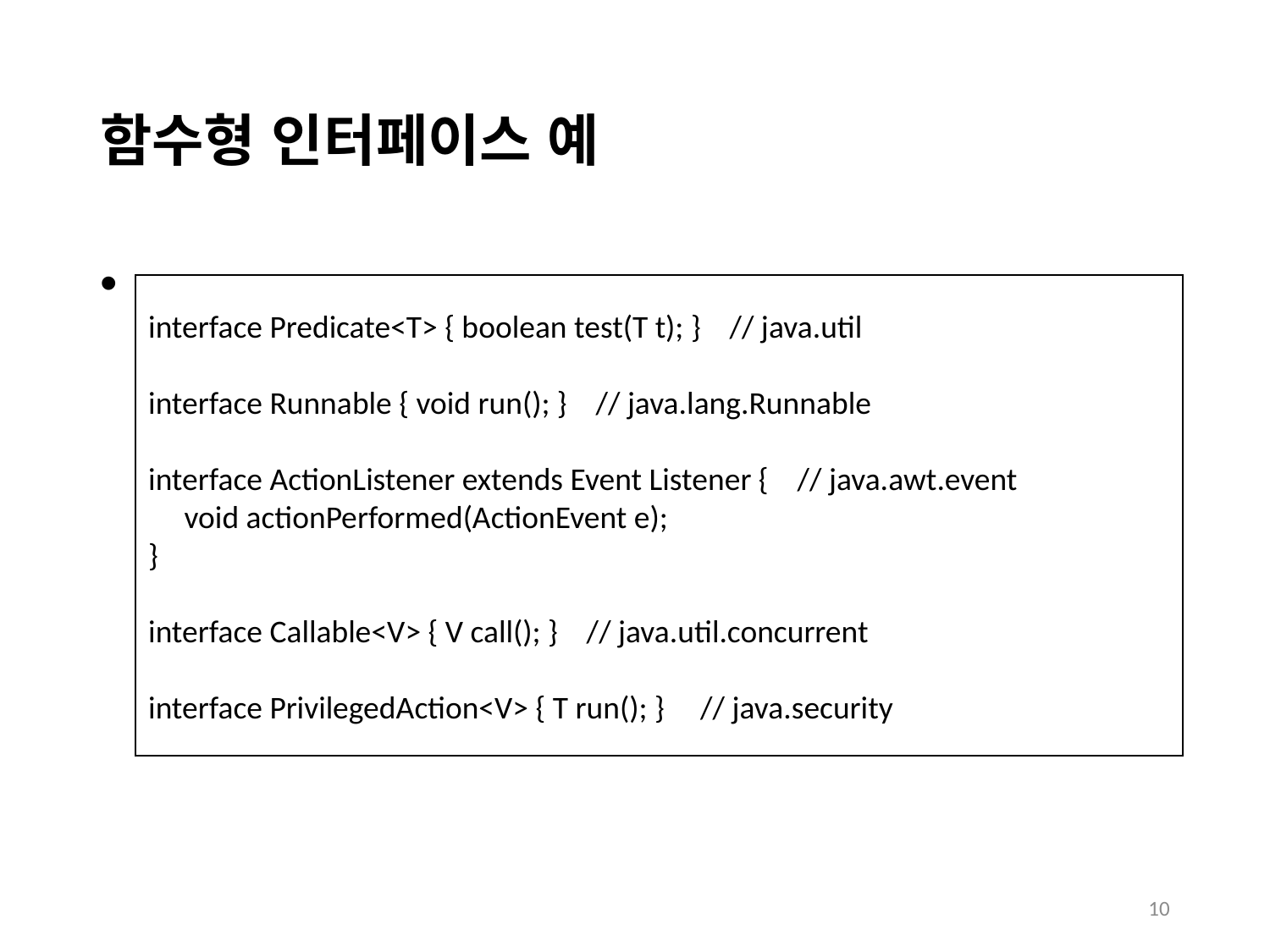

# 함수형 인터페이스 예

interface Predicate<T> { boolean test(T t); }    // java.util

interface Runnable { void run(); }    // java.lang.Runnable

interface ActionListener extends Event Listener {    // java.awt.event
     void actionPerformed(ActionEvent e);
}

interface Callable<V> { V call(); }    // java.util.concurrent

interface PrivilegedAction<V> { T run(); }     // java.security
10